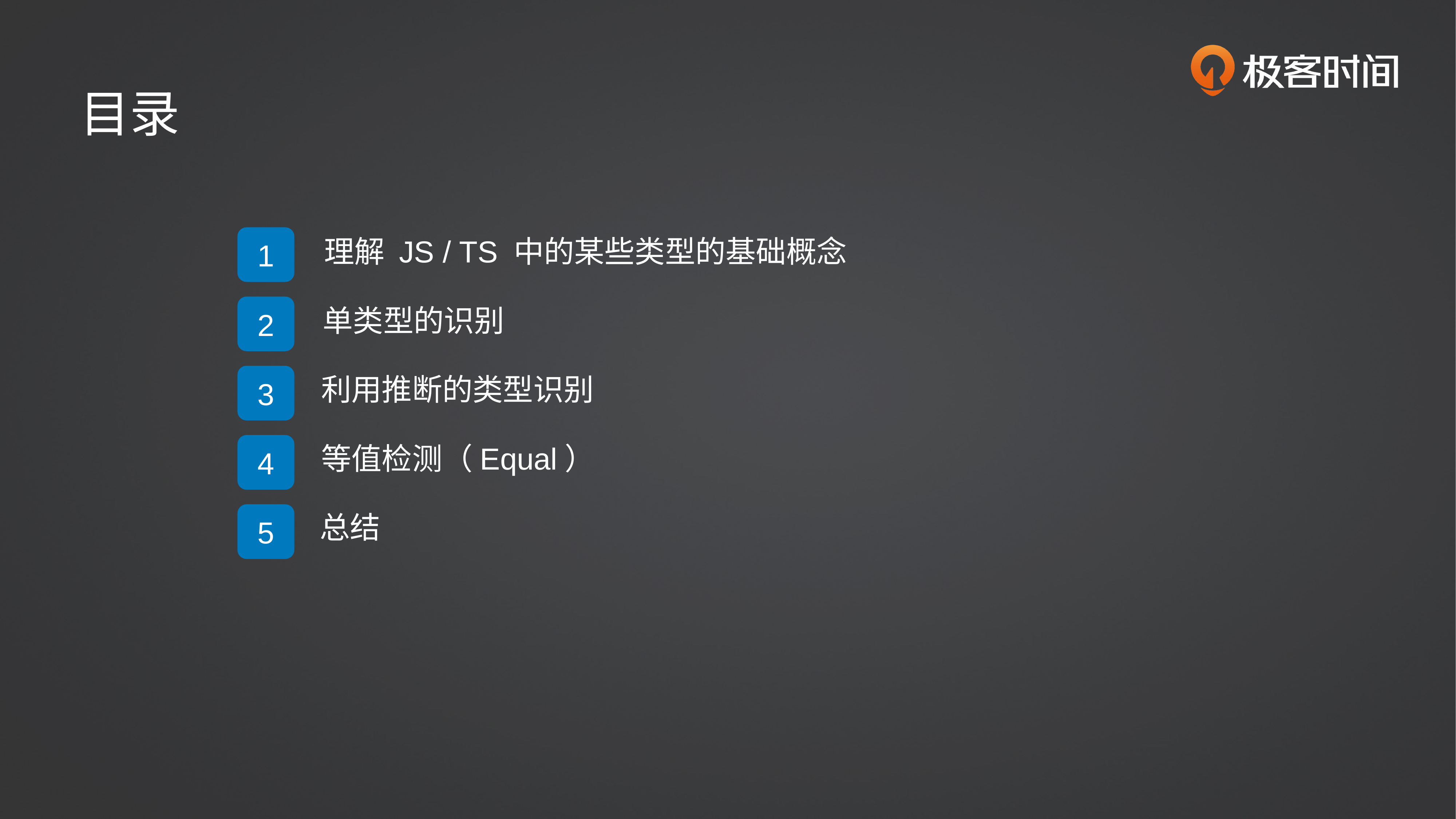

目录

1
理解 JS / TS 中的某些类型的基础概念

2
单类型的识别

3
利用推断的类型识别

4
等值检测（Equal）

5
总结